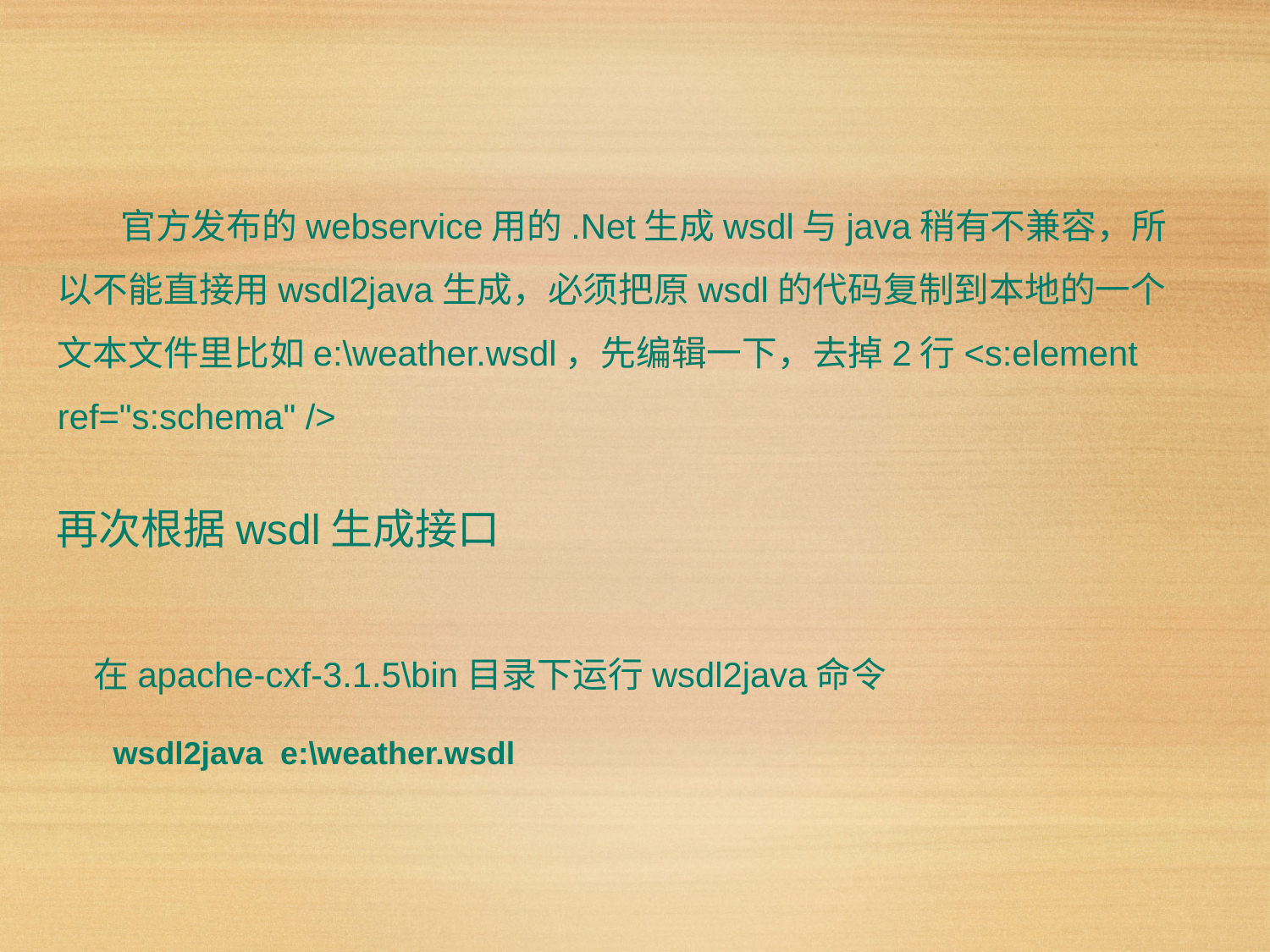

官方发布的webservice用的.Net生成wsdl与java稍有不兼容，所以不能直接用wsdl2java生成，必须把原wsdl的代码复制到本地的一个文本文件里比如e:\weather.wsdl，先编辑一下，去掉2行<s:element ref="s:schema" />
再次根据wsdl生成接口
 在apache-cxf-3.1.5\bin目录下运行wsdl2java命令

    wsdl2java  e:\weather.wsdl